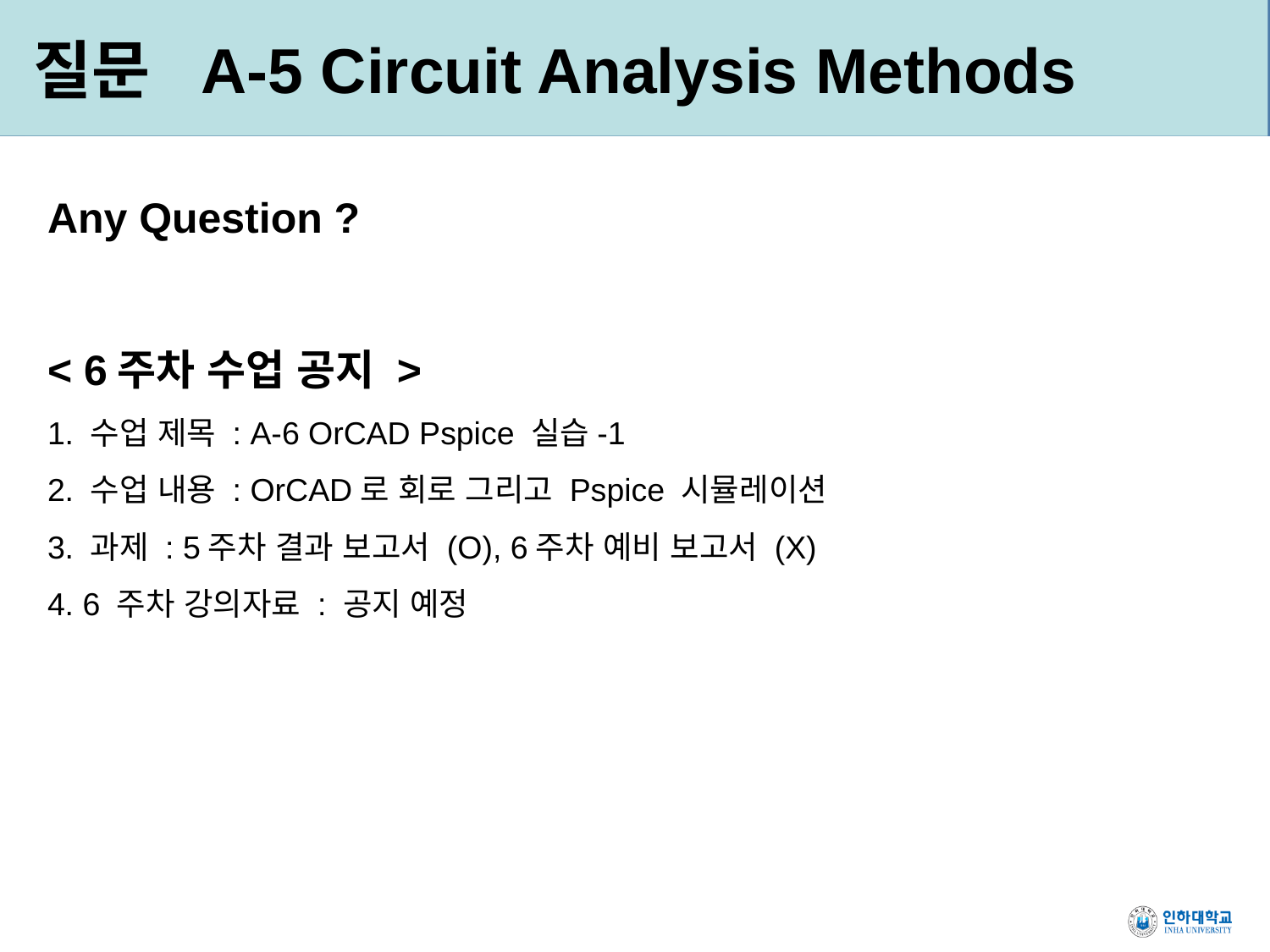

질문  A-5 Circuit Analysis Methods
Any Question ?

< 6주차 수업 공지 >
1. 수업 제목 : A-6 OrCAD Pspice 실습-1
2. 수업 내용 : OrCAD로 회로 그리고 Pspice 시뮬레이션
3. 과제 : 5주차 결과 보고서 (O), 6주차 예비 보고서 (X)
4. 6 주차 강의자료 : 공지 예정